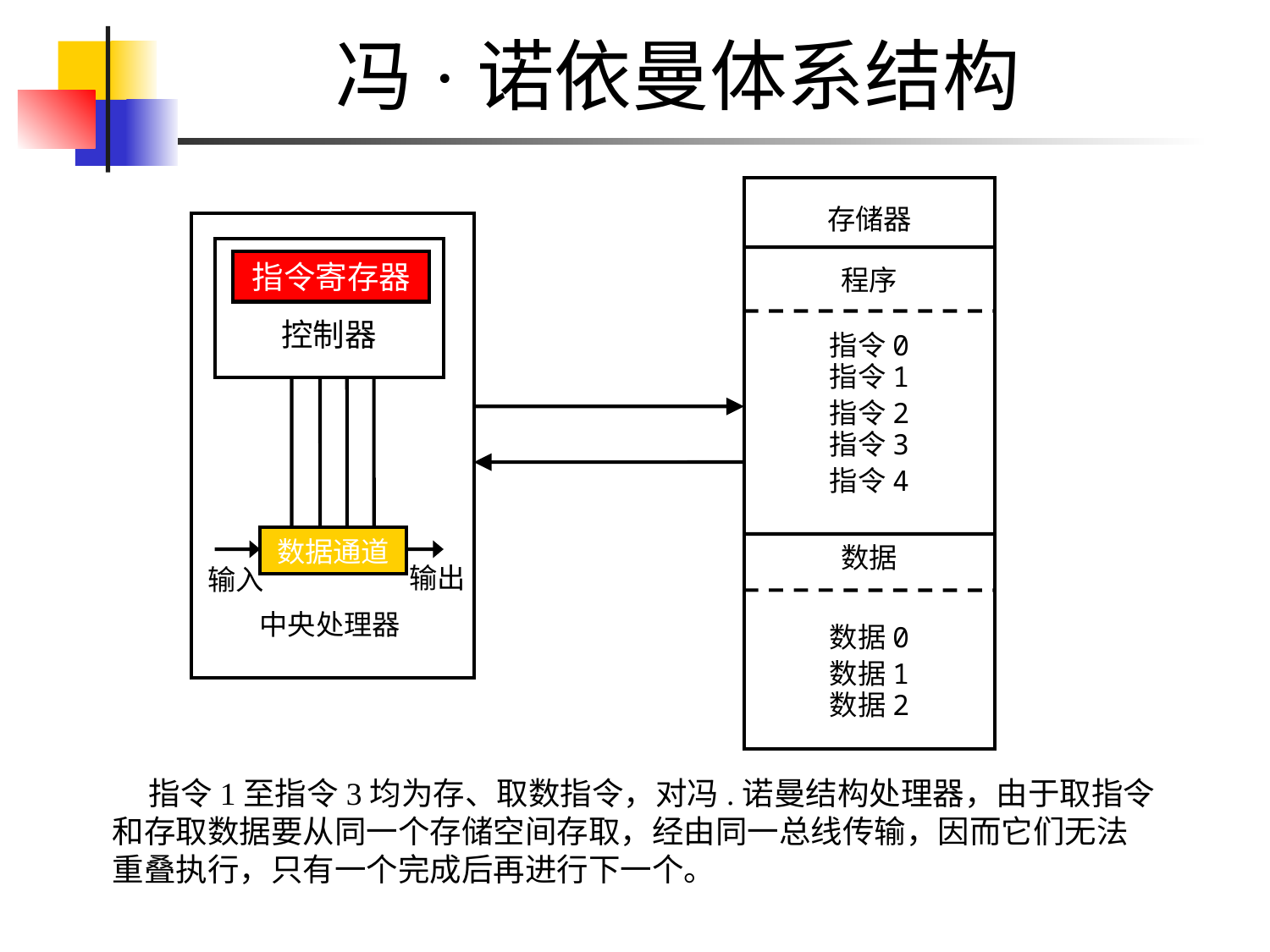

冯·诺依曼体系结构

存储器

指令寄存器
程序
控制器

指令0
指令1

指令2

指令3
指令4

数据通道

数据

输出
输入

中央处理器
数据0
数据1
数据2
    指令1至指令3均为存、取数指令，对冯.诺曼结构处理器，由于取指令和存取数据要从同一个存储空间存取，经由同一总线传输，因而它们无法重叠执行，只有一个完成后再进行下一个。